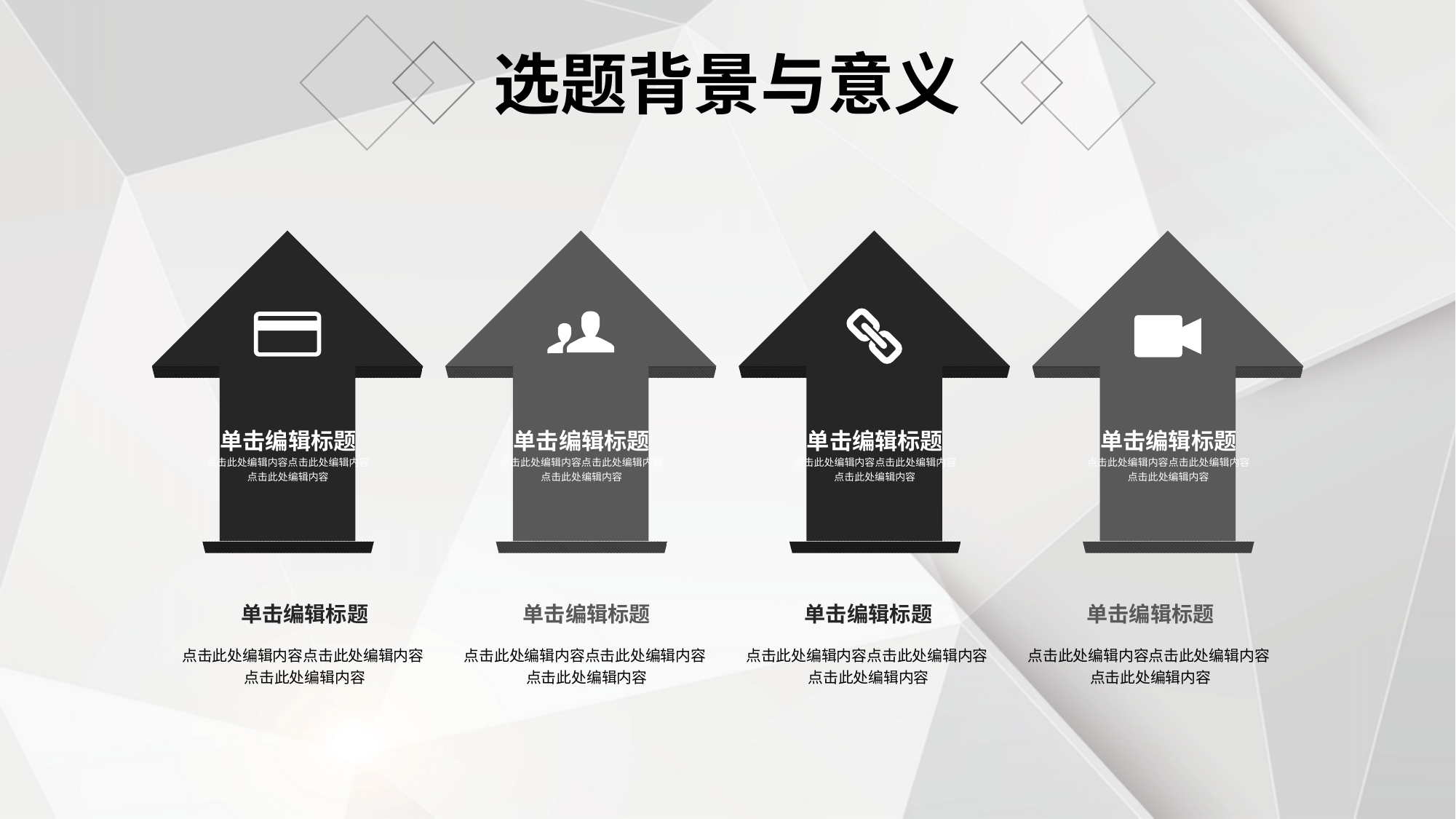

选题背景与意义

单击编辑标题
点击此处编辑内容点击此处编辑内容
点击此处编辑内容

单击编辑标题
点击此处编辑内容点击此处编辑内容
点击此处编辑内容

单击编辑标题
点击此处编辑内容点击此处编辑内容
点击此处编辑内容

单击编辑标题
点击此处编辑内容点击此处编辑内容
点击此处编辑内容

单击编辑标题
点击此处编辑内容点击此处编辑内容
点击此处编辑内容
单击编辑标题
点击此处编辑内容点击此处编辑内容
点击此处编辑内容
单击编辑标题
点击此处编辑内容点击此处编辑内容
点击此处编辑内容
单击编辑标题
点击此处编辑内容点击此处编辑内容
点击此处编辑内容